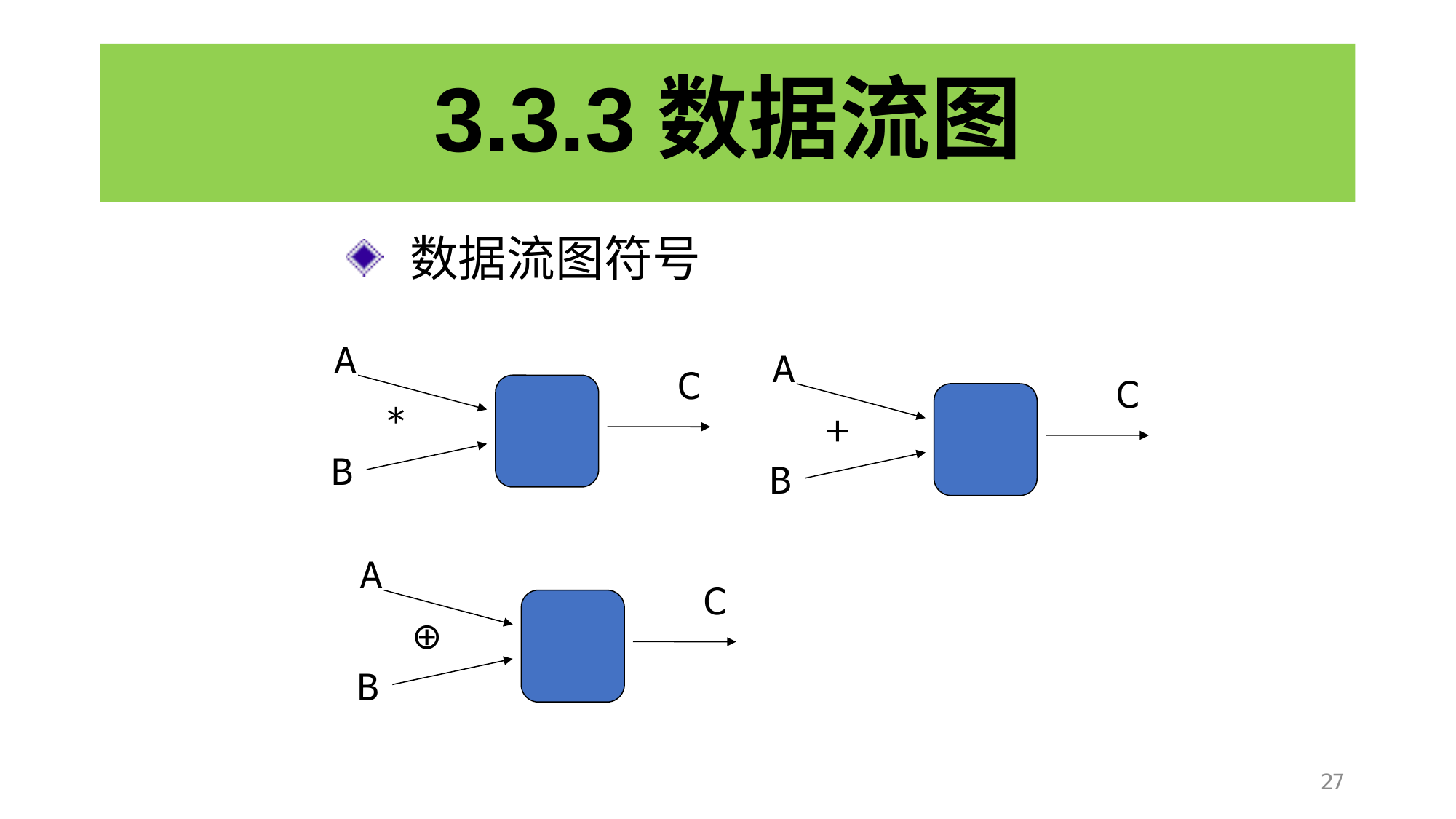

# 3.3.3数据流图
数据流图符号

A
A
C
C

*
+

B

B

A
C

⊕

B

27